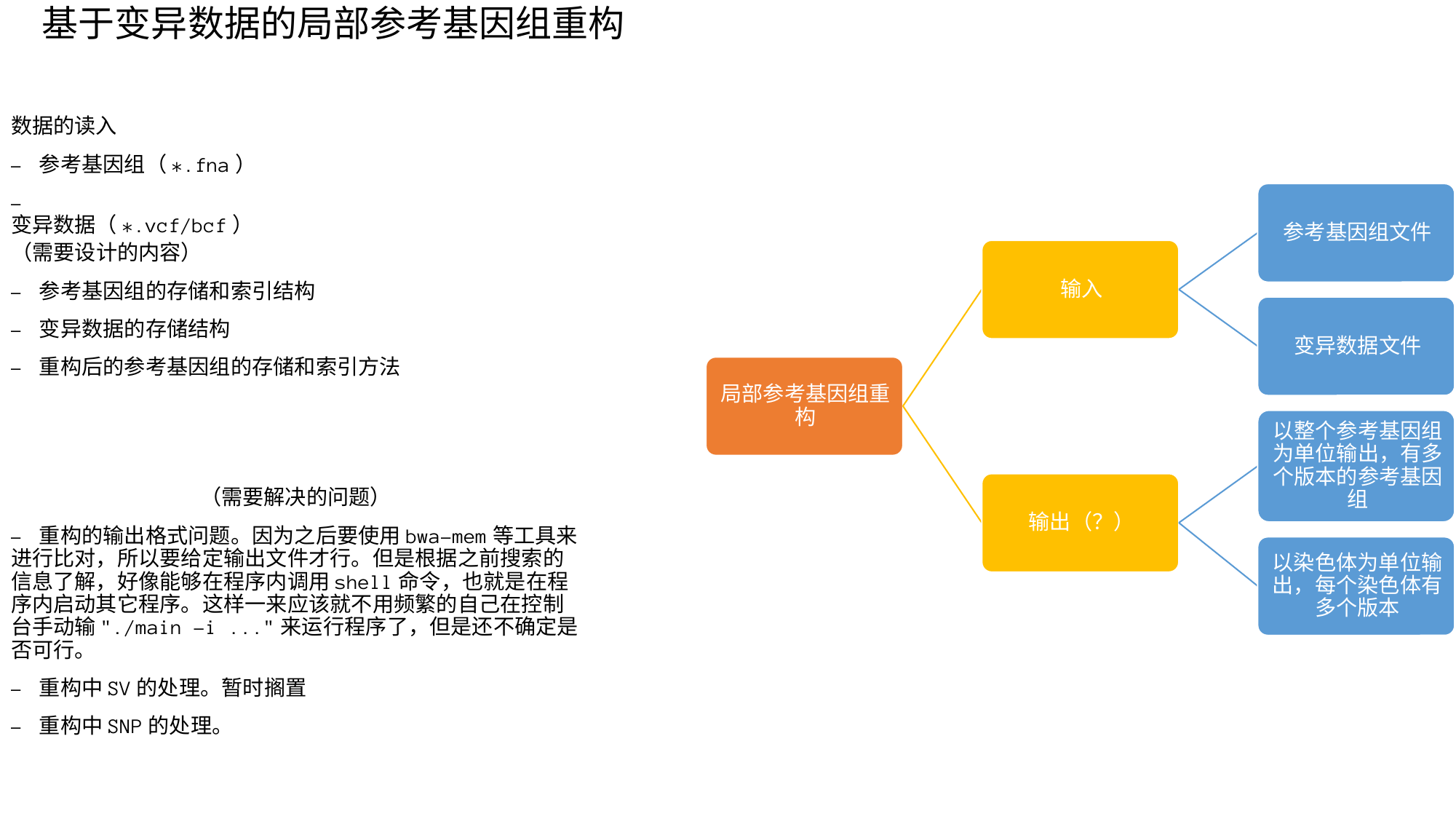

基于变异数据的局部参考基因组重构
局部参考基因组重构

输入

参考基因组文件

变异数据文件

输出（？）

以整个参考基因组为单位输出，有多个版本的参考基因组

以染色体为单位输出，每个染色体有多个版本
数据的读入
- 参考基因组（*.fna）
- 变异数据（*.vcf/bcf）
（需要设计的内容）
- 参考基因组的存储和索引结构
- 变异数据的存储结构
- 重构后的参考基因组的存储和索引方法
（需要解决的问题）
- 重构的输出格式问题。因为之后要使用bwa-mem等工具来进行比对，所以要给定输出文件才行。但是根据之前搜索的信息了解，好像能够在程序内调用shell命令，也就是在程序内启动其它程序。这样一来应该就不用频繁的自己在控制台手动输"./main -i ..."来运行程序了，但是还不确定是否可行。
- 重构中SV的处理。暂时搁置
- 重构中SNP的处理。